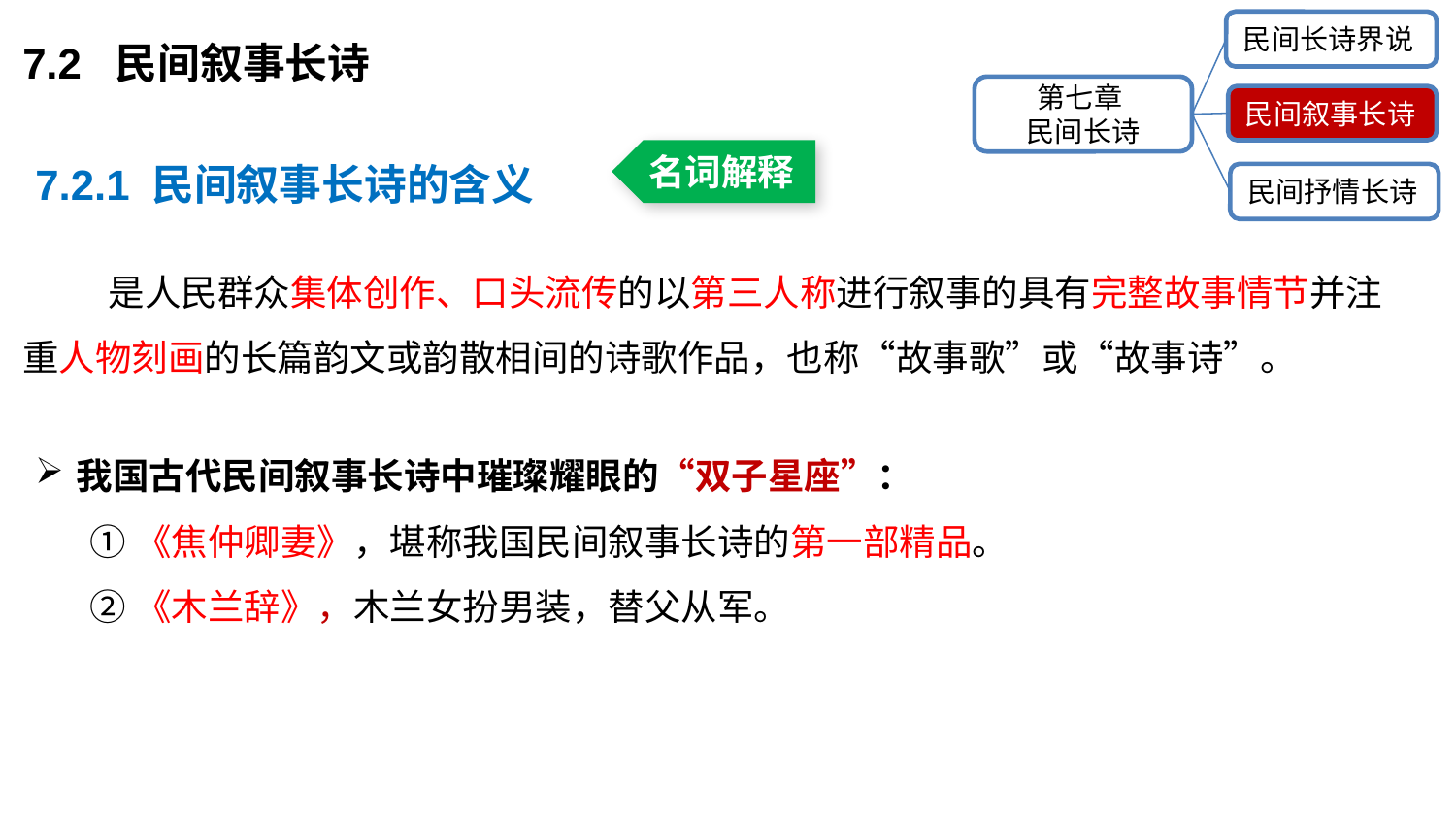

7.2  民间叙事长诗
民间长诗界说
第七章
民间长诗
民间叙事长诗
民间抒情长诗
7.2.1 民间叙事长诗的含义
名词解释
是人民群众集体创作、口头流传的以第三人称进行叙事的具有完整故事情节并注重人物刻画的长篇韵文或韵散相间的诗歌作品，也称“故事歌”或“故事诗”。
我国古代民间叙事长诗中璀璨耀眼的“双子星座”：
①《焦仲卿妻》，堪称我国民间叙事长诗的第一部精品。
②《木兰辞》，木兰女扮男装，替父从军。